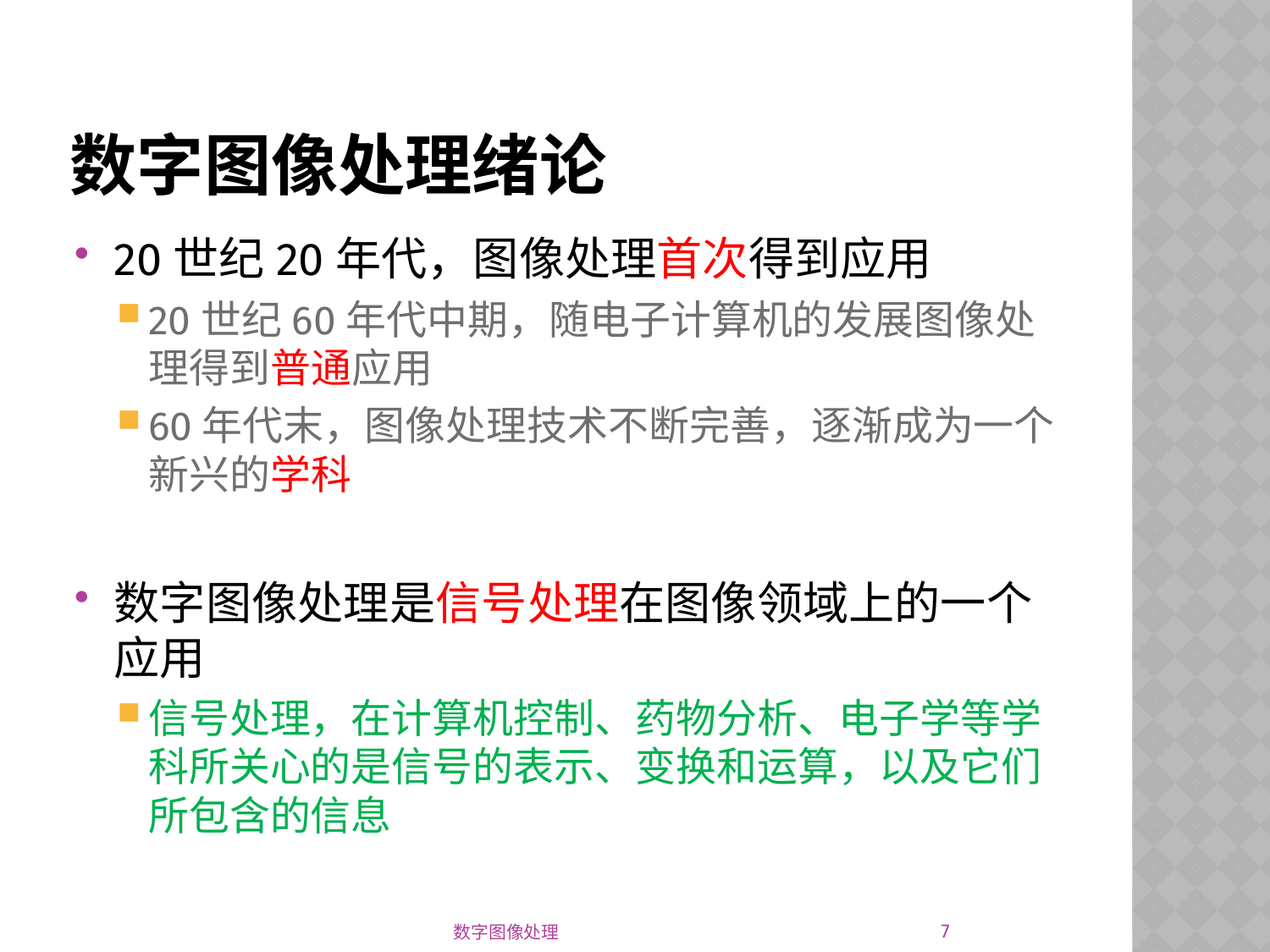

# 数字图像处理绪论
20世纪20年代，图像处理首次得到应用
20世纪60年代中期，随电子计算机的发展图像处理得到普通应用
60年代末，图像处理技术不断完善，逐渐成为一个新兴的学科

数字图像处理是信号处理在图像领域上的一个应用
信号处理，在计算机控制、药物分析、电子学等学科所关心的是信号的表示、变换和运算，以及它们所包含的信息
7
数字图像处理